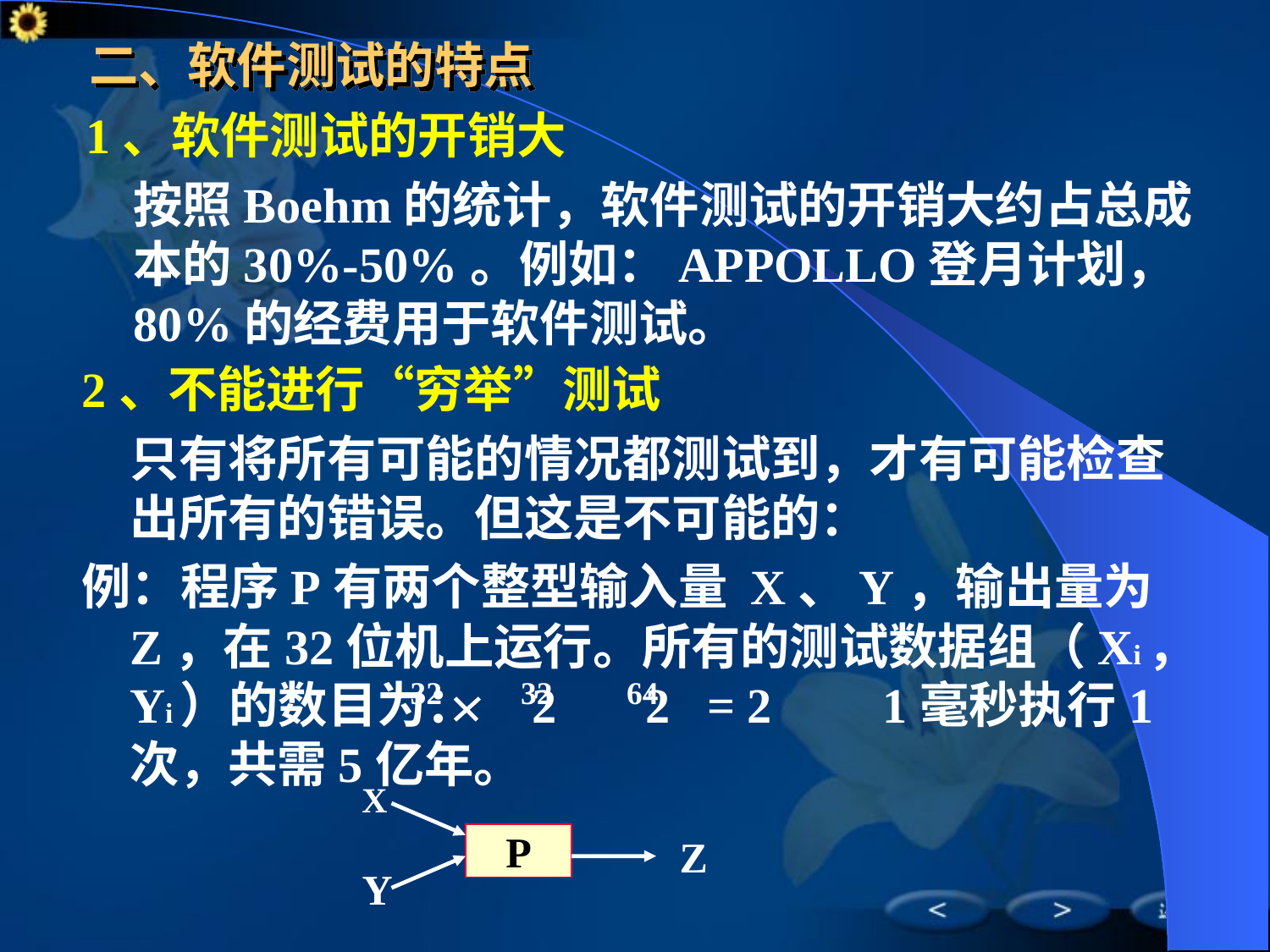

# 二、软件测试的特点
1、软件测试的开销大
	按照Boehm的统计，软件测试的开销大约占总成本的30%-50%。例如：APPOLLO登月计划，80%的经费用于软件测试。
2、不能进行“穷举”测试
	只有将所有可能的情况都测试到，才有可能检查出所有的错误。但这是不可能的：
例：程序P有两个整型输入量 X、Y，输出量为Z，在32位机上运行。所有的测试数据组（Xi，Yi）的数目为：    2           2   = 2         1毫秒执行1次，共需5亿年。
32
32
64

X

P
Z
Y